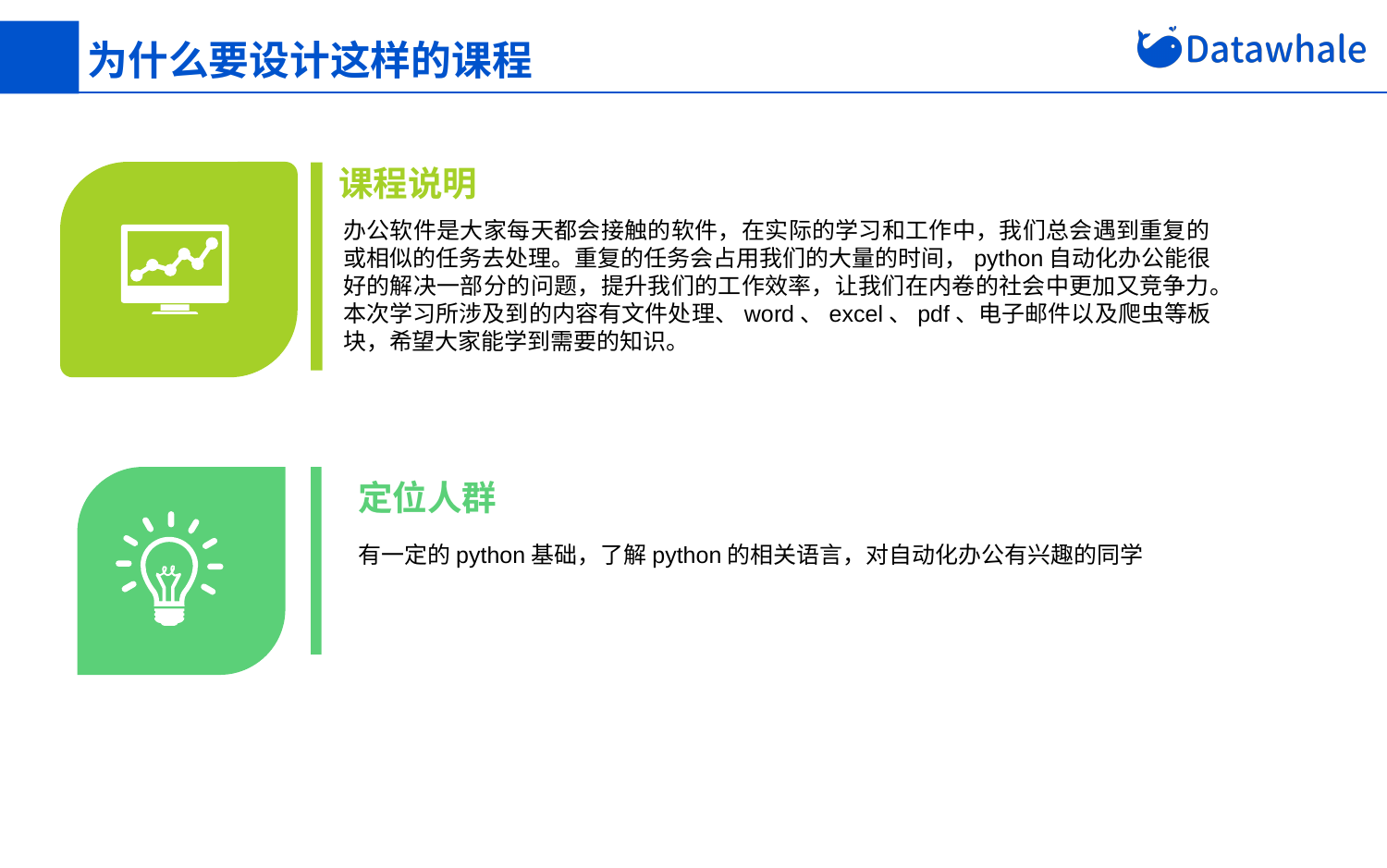

为什么要设计这样的课程
课程说明

办公软件是大家每天都会接触的软件，在实际的学习和工作中，我们总会遇到重复的或相似的任务去处理。重复的任务会占用我们的大量的时间，python自动化办公能很好的解决一部分的问题，提升我们的工作效率，让我们在内卷的社会中更加又竞争力。
本次学习所涉及到的内容有文件处理、word、excel、pdf、电子邮件以及爬虫等板块，希望大家能学到需要的知识。

定位人群

有一定的python基础，了解python的相关语言，对自动化办公有兴趣的同学